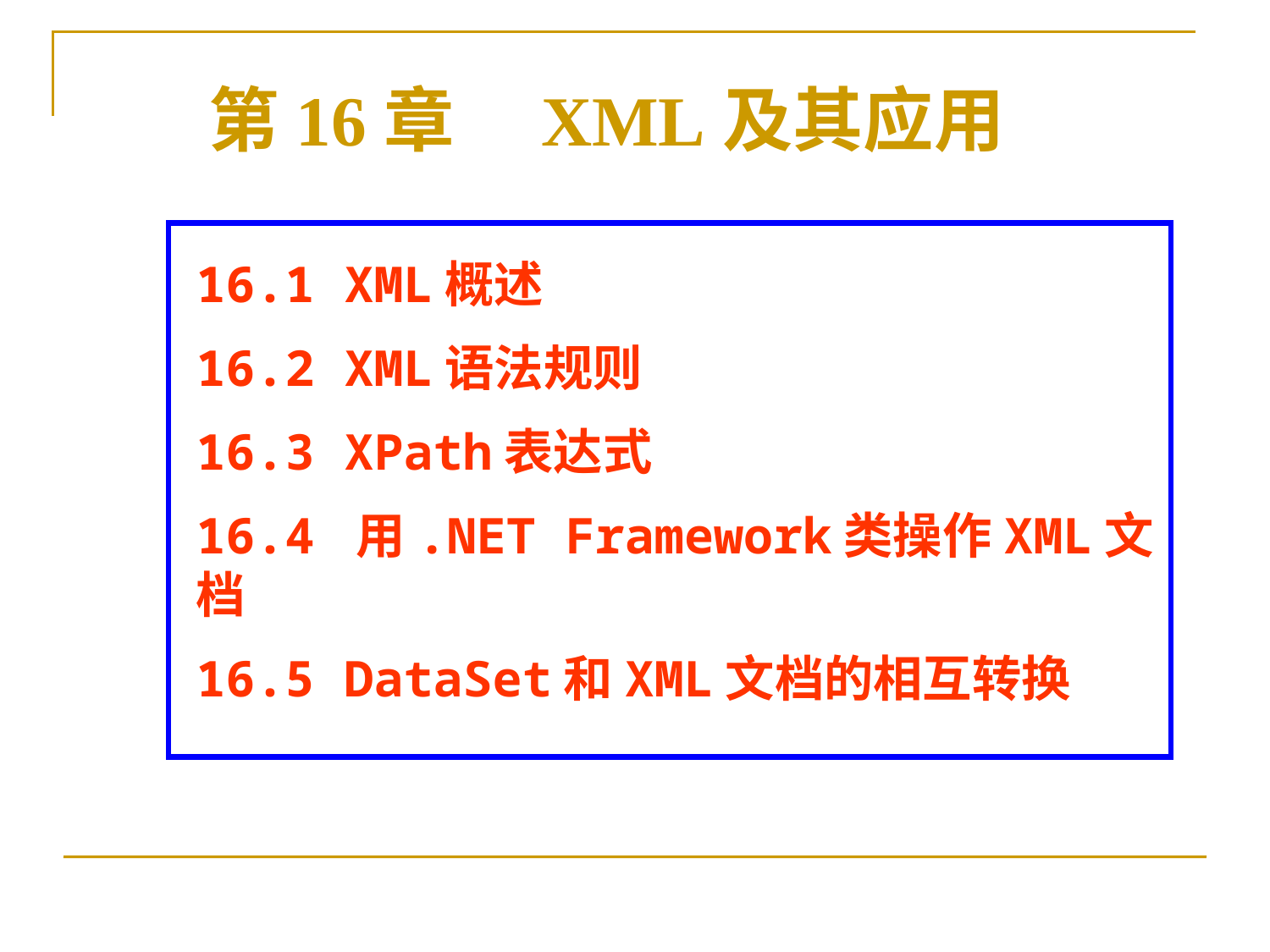

第16章　XML及其应用
16.1 XML概述
16.2 XML语法规则
16.3 XPath表达式
16.4 用.NET Framework类操作XML文档
16.5 DataSet和XML文档的相互转换